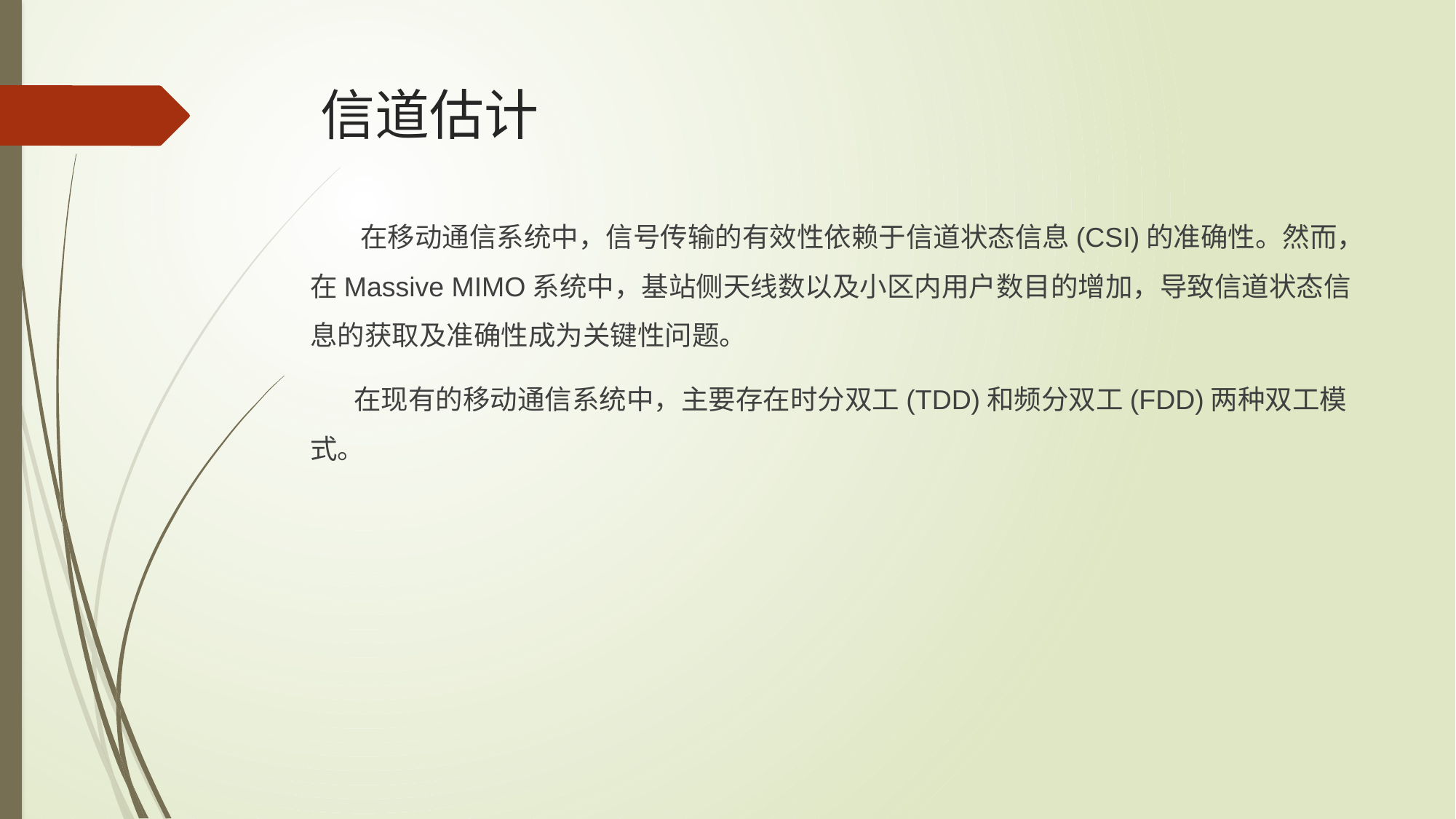

# 信道估计
       在移动通信系统中，信号传输的有效性依赖于信道状态信息(CSI)的准确性。然而，在Massive MIMO系统中，基站侧天线数以及小区内用户数目的增加，导致信道状态信息的获取及准确性成为关键性问题。
      在现有的移动通信系统中，主要存在时分双工(TDD)和频分双工(FDD)两种双工模式。